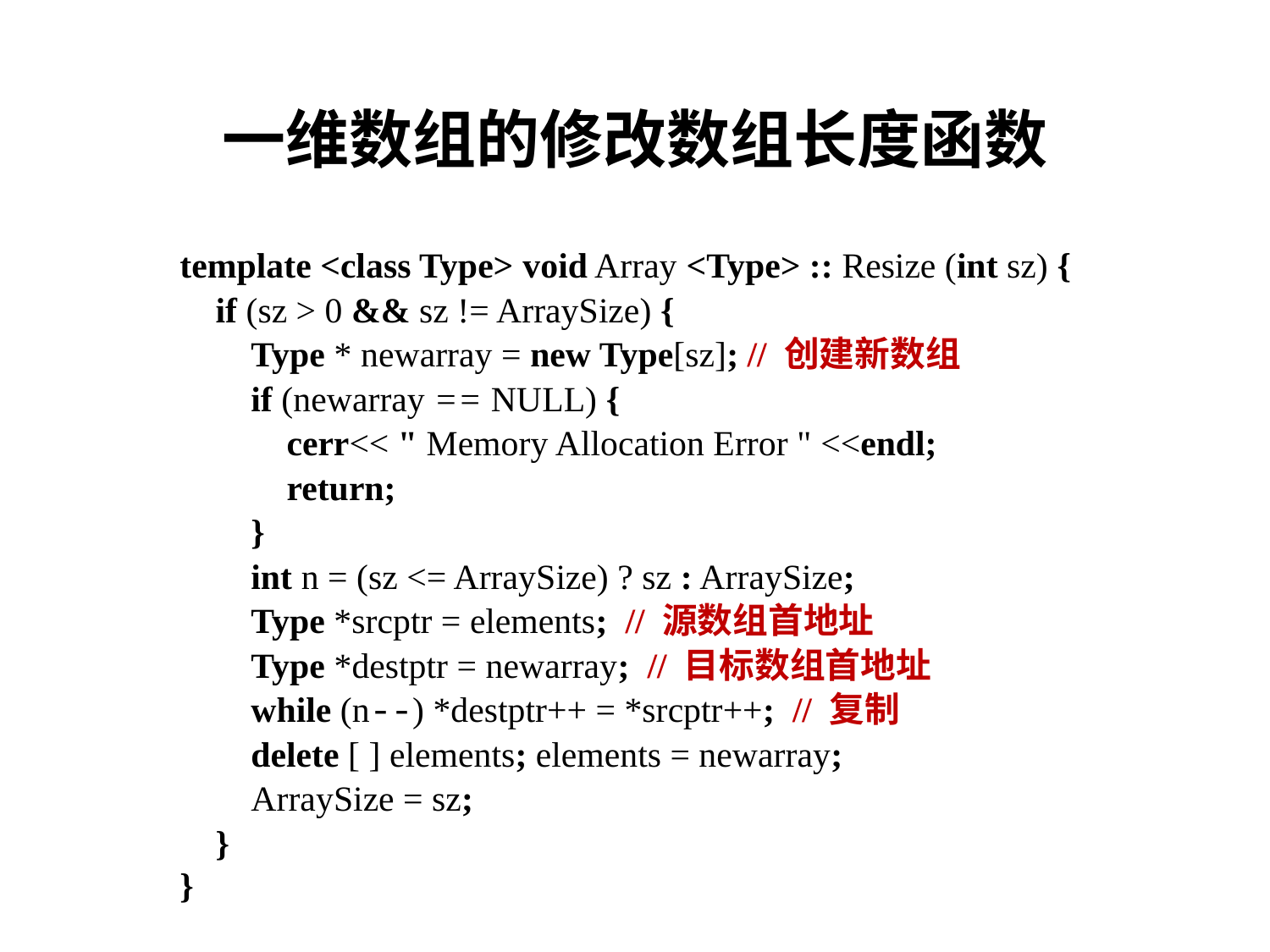

# 一维数组的修改数组长度函数
template <class Type> void Array <Type> :: Resize (int sz) {
    if (sz > 0 && sz != ArraySize) {
        Type * newarray = new Type[sz]; // 创建新数组
        if (newarray == NULL) {
            cerr<< " Memory Allocation Error " <<endl;
            return;
        }
        int n = (sz <= ArraySize) ? sz : ArraySize;
        Type *srcptr = elements;  // 源数组首地址
        Type *destptr = newarray;  // 目标数组首地址
        while (n--) *destptr++ = *srcptr++;  // 复制
        delete [ ] elements; elements = newarray;
        ArraySize = sz;
    }
}